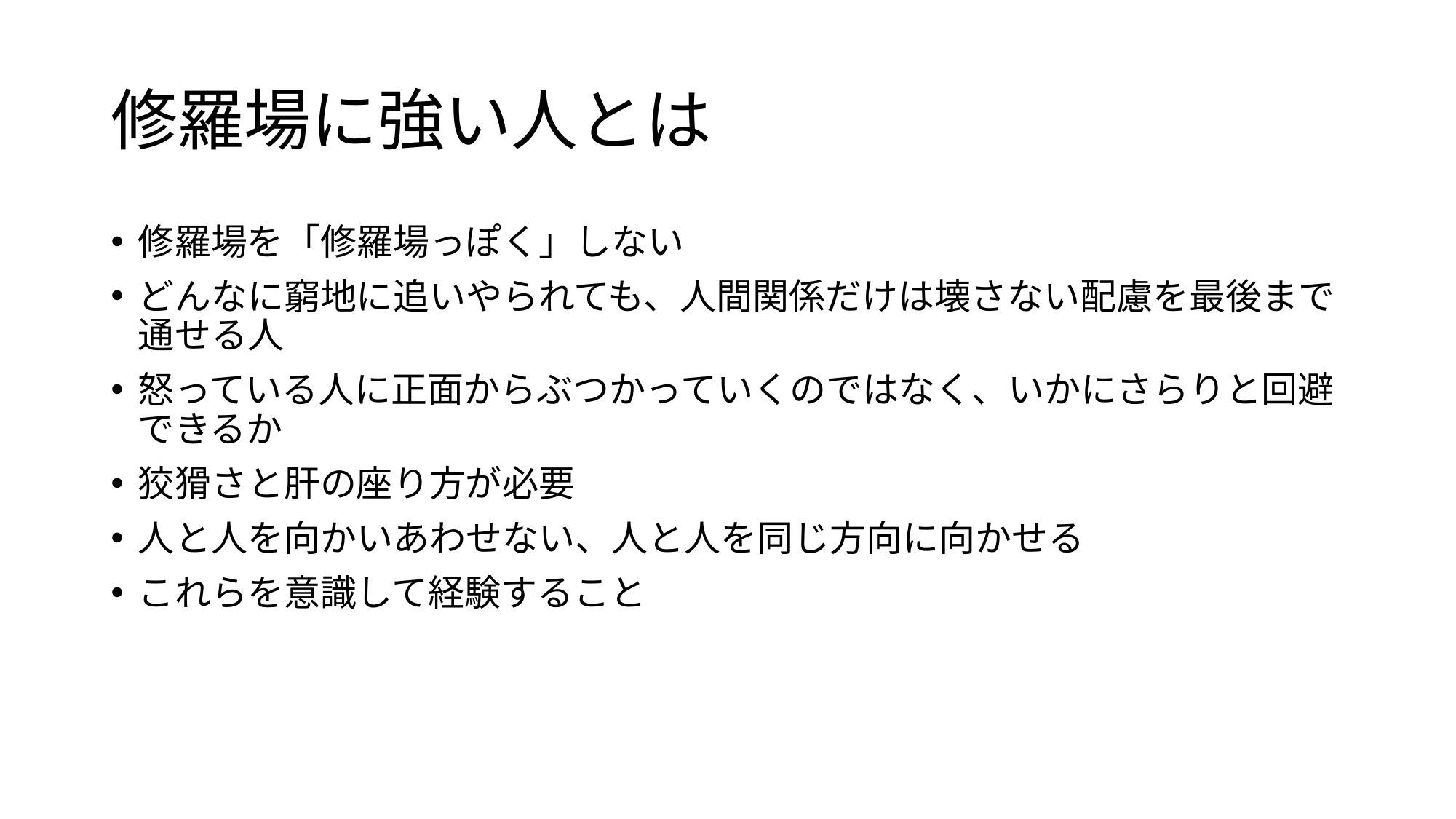

# 修羅場に強い人とは
修羅場を「修羅場っぽく」しない
どんなに窮地に追いやられても、人間関係だけは壊さない配慮を最後まで通せる人
怒っている人に正面からぶつかっていくのではなく、いかにさらりと回避できるか
狡猾さと肝の座り方が必要
人と人を向かいあわせない、人と人を同じ方向に向かせる
これらを意識して経験すること